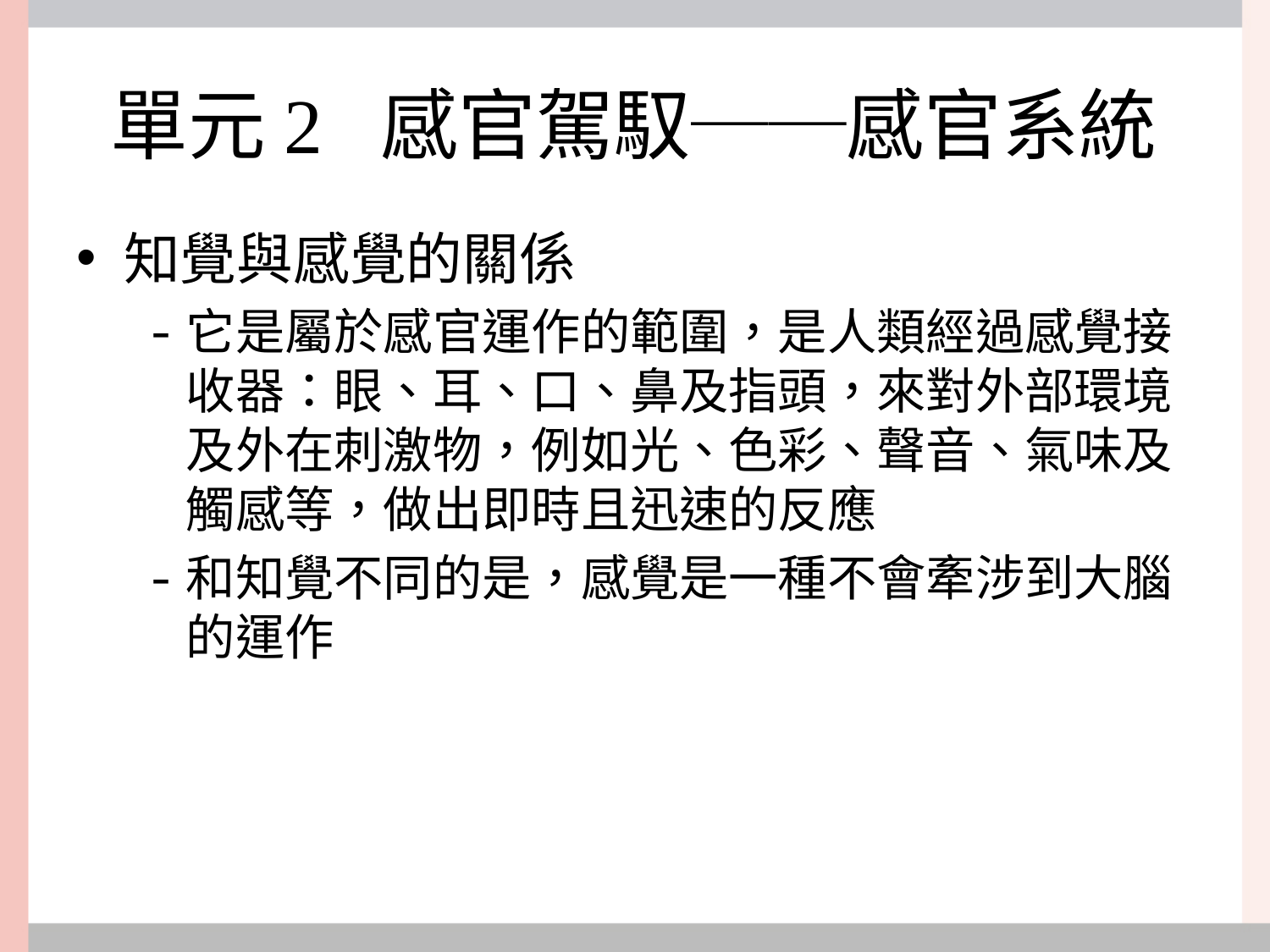

# 單元2  感官駕馭──感官系統
知覺與感覺的關係
它是屬於感官運作的範圍，是人類經過感覺接收器：眼、耳、口、鼻及指頭，來對外部環境及外在刺激物，例如光、色彩、聲音、氣味及觸感等，做出即時且迅速的反應
和知覺不同的是，感覺是一種不會牽涉到大腦的運作